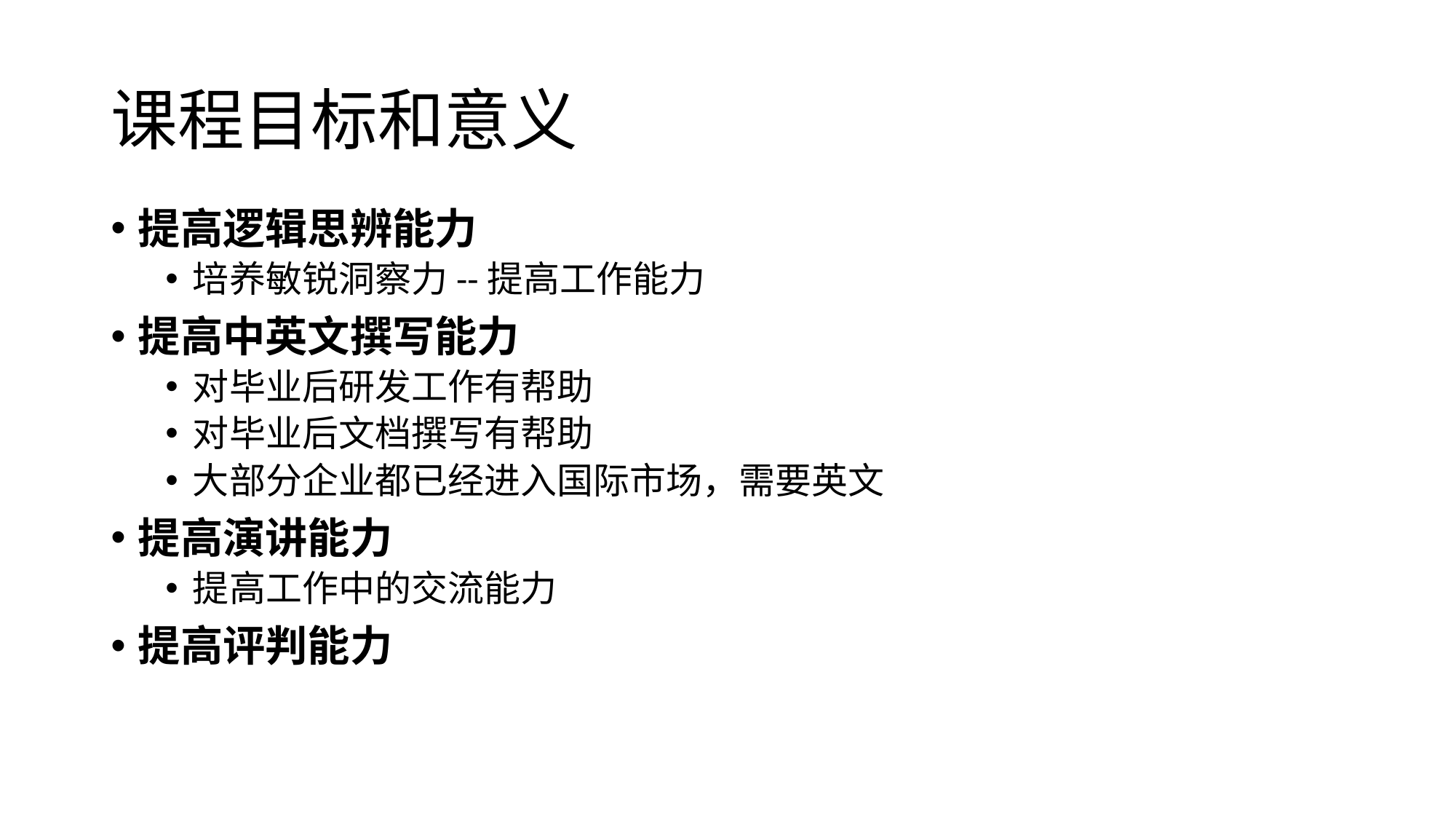

# 课程目标和意义
提高逻辑思辨能力
培养敏锐洞察力--提高工作能力
提高中英文撰写能力
对毕业后研发工作有帮助
对毕业后文档撰写有帮助
大部分企业都已经进入国际市场，需要英文
提高演讲能力
提高工作中的交流能力
提高评判能力